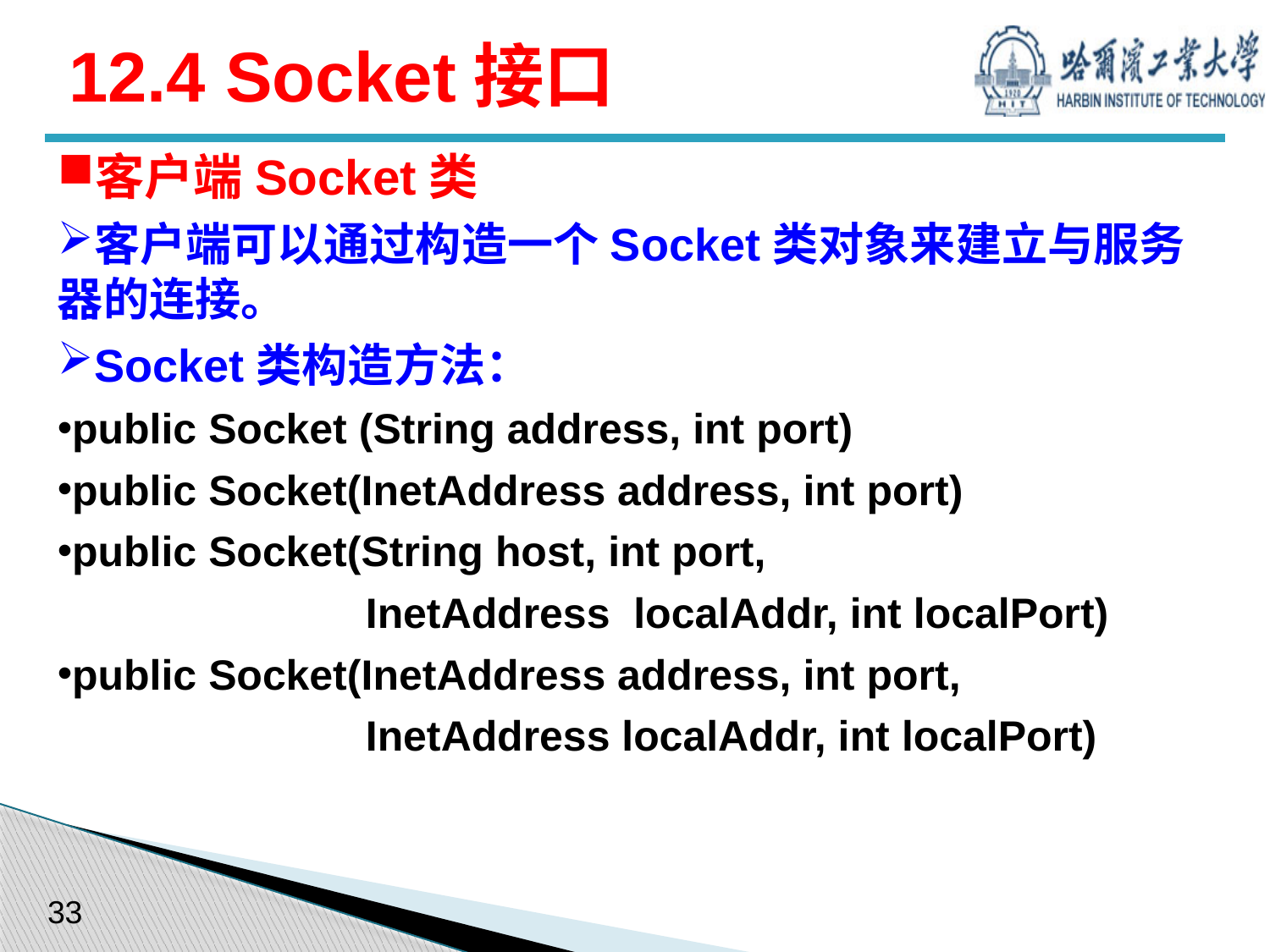

# 12.4 Socket接口
客户端Socket类
客户端可以通过构造一个Socket类对象来建立与服务器的连接。
Socket类构造方法：
public Socket (String address, int port)
public Socket(InetAddress address, int port)
public Socket(String host, int port,
                          InetAddress  localAddr, int localPort)
public Socket(InetAddress address, int port,
                          InetAddress localAddr, int localPort)